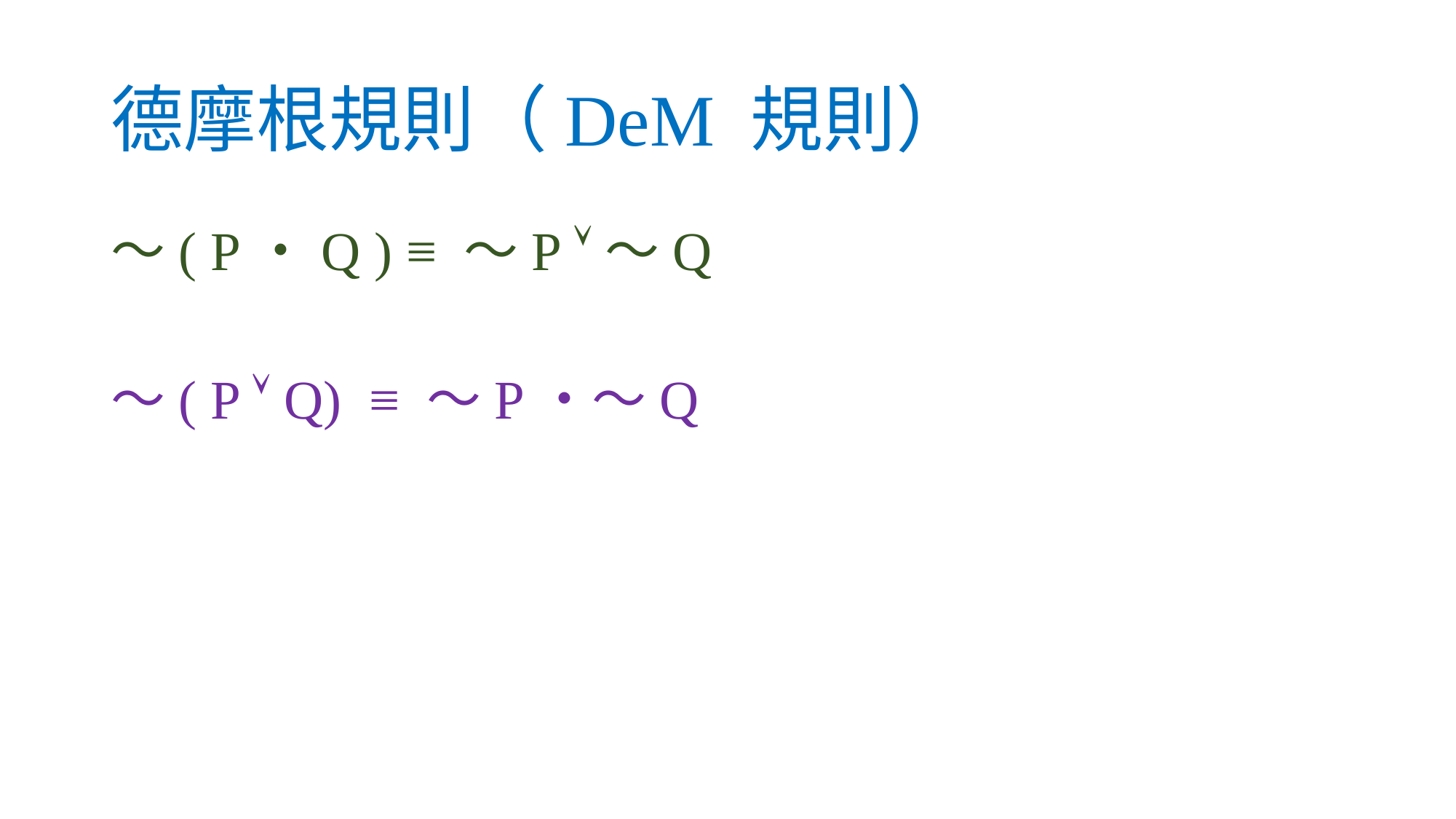

# 德摩根規則（DeM 規則）
～( P・Q ) ≡ ～P ∨～Q

～( P ∨ Q)  ≡ ～P・～Q